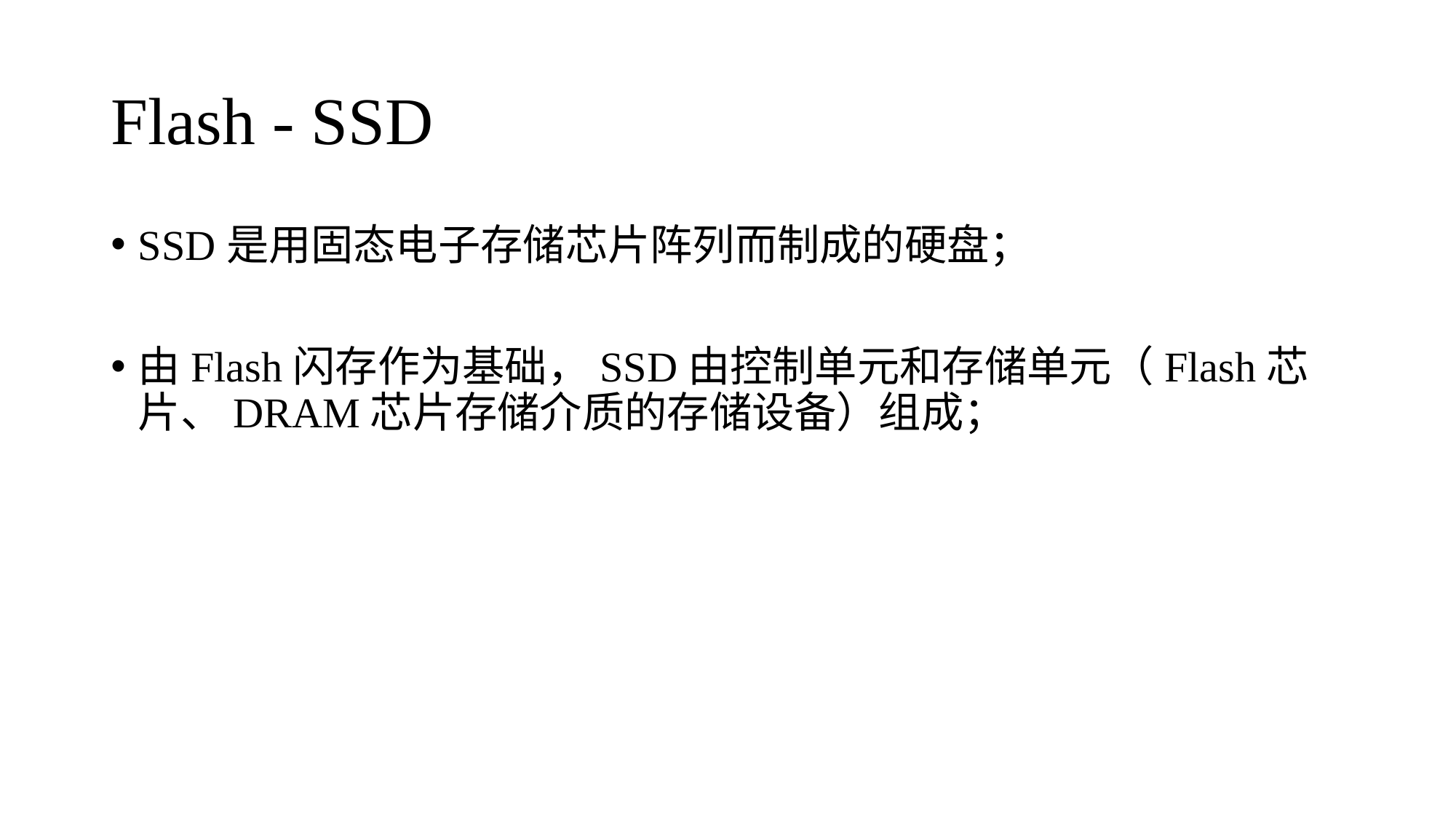

# Flash - SSD
SSD是用固态电子存储芯片阵列而制成的硬盘；

由Flash闪存作为基础，SSD由控制单元和存储单元（Flash芯片、DRAM芯片存储介质的存储设备）组成；